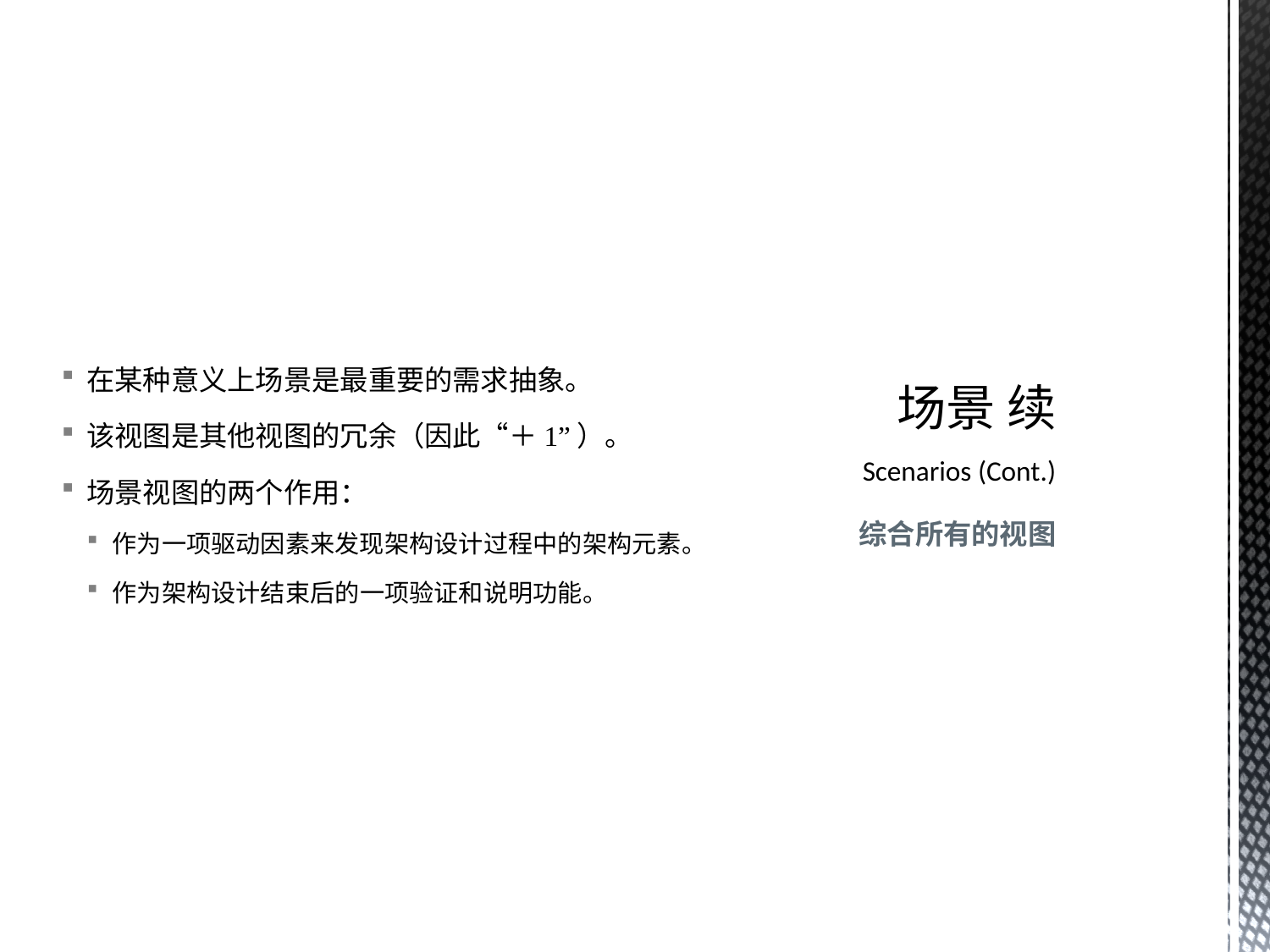

在某种意义上场景是最重要的需求抽象。
该视图是其他视图的冗余（因此“＋1”）。
场景视图的两个作用：
作为一项驱动因素来发现架构设计过程中的架构元素。
作为架构设计结束后的一项验证和说明功能。
# 场景 续 Scenarios (Cont.)
综合所有的视图